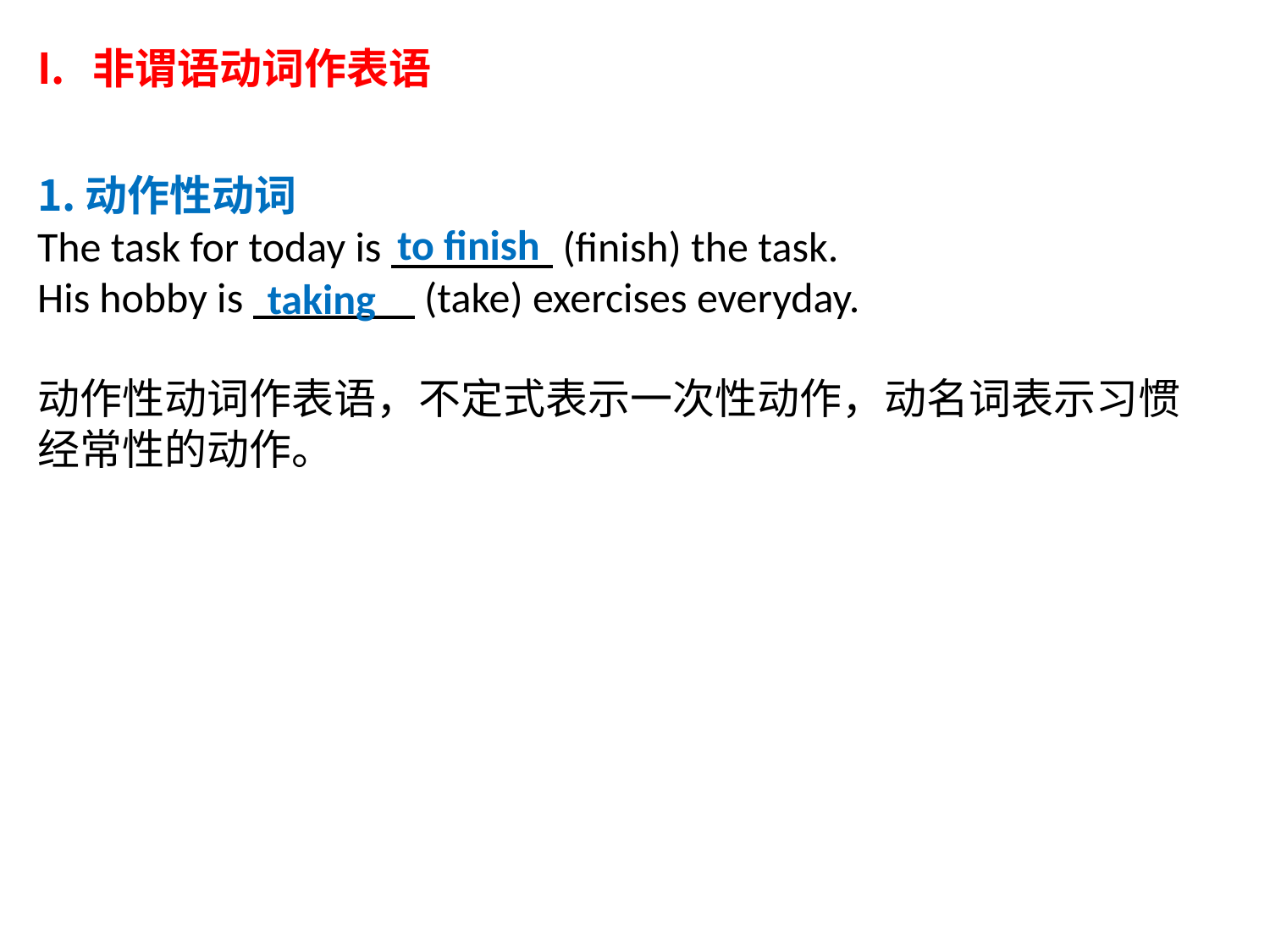

非谓语动词作表语

动作性动词
The task for today is                   (finish) the task.
His hobby is                   (take) exercises everyday.

动作性动词作表语，不定式表示一次性动作，动名词表示习惯经常性的动作。
to finish
taking